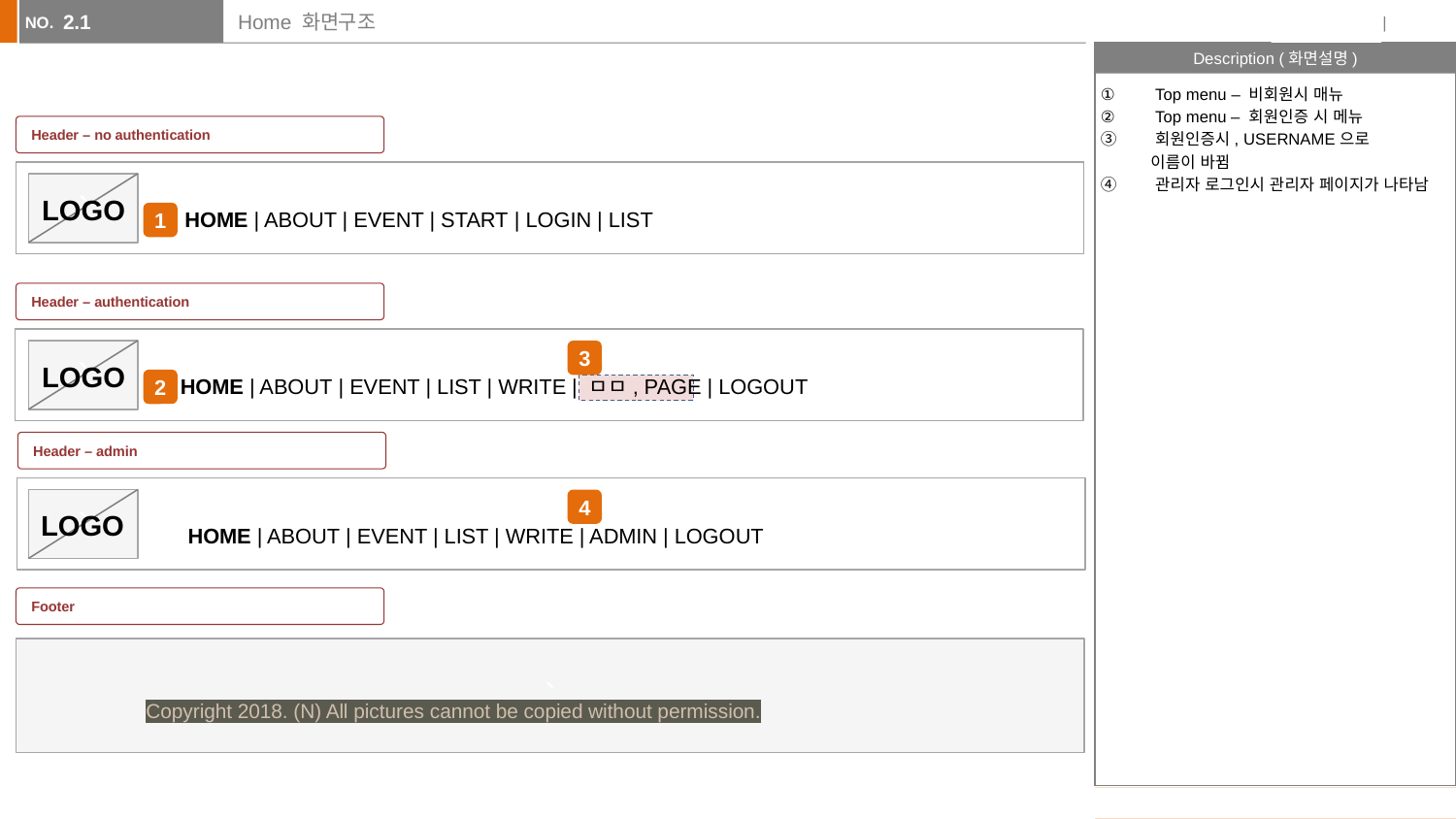

2.1
# Home 화면구조

Top menu – 비회원시 매뉴
Top menu – 회원인증 시 메뉴
회원인증시, USERNAME으로
          이름이 바뀜
관리자 로그인시 관리자 페이지가 나타남

Header – no authentication

`
`
LOGO
HOME | ABOUT | EVENT | START | LOGIN | LIST
1
Header – authentication

`
3
LOGO
HOME | ABOUT | EVENT | LIST | WRITE | ㅁㅁ, PAGE | LOGOUT
2

Header – admin

`
4
LOGO
HOME | ABOUT | EVENT | LIST | WRITE | ADMIN | LOGOUT
Footer
`
Copyright 2018. (N) All pictures cannot be copied without permission.